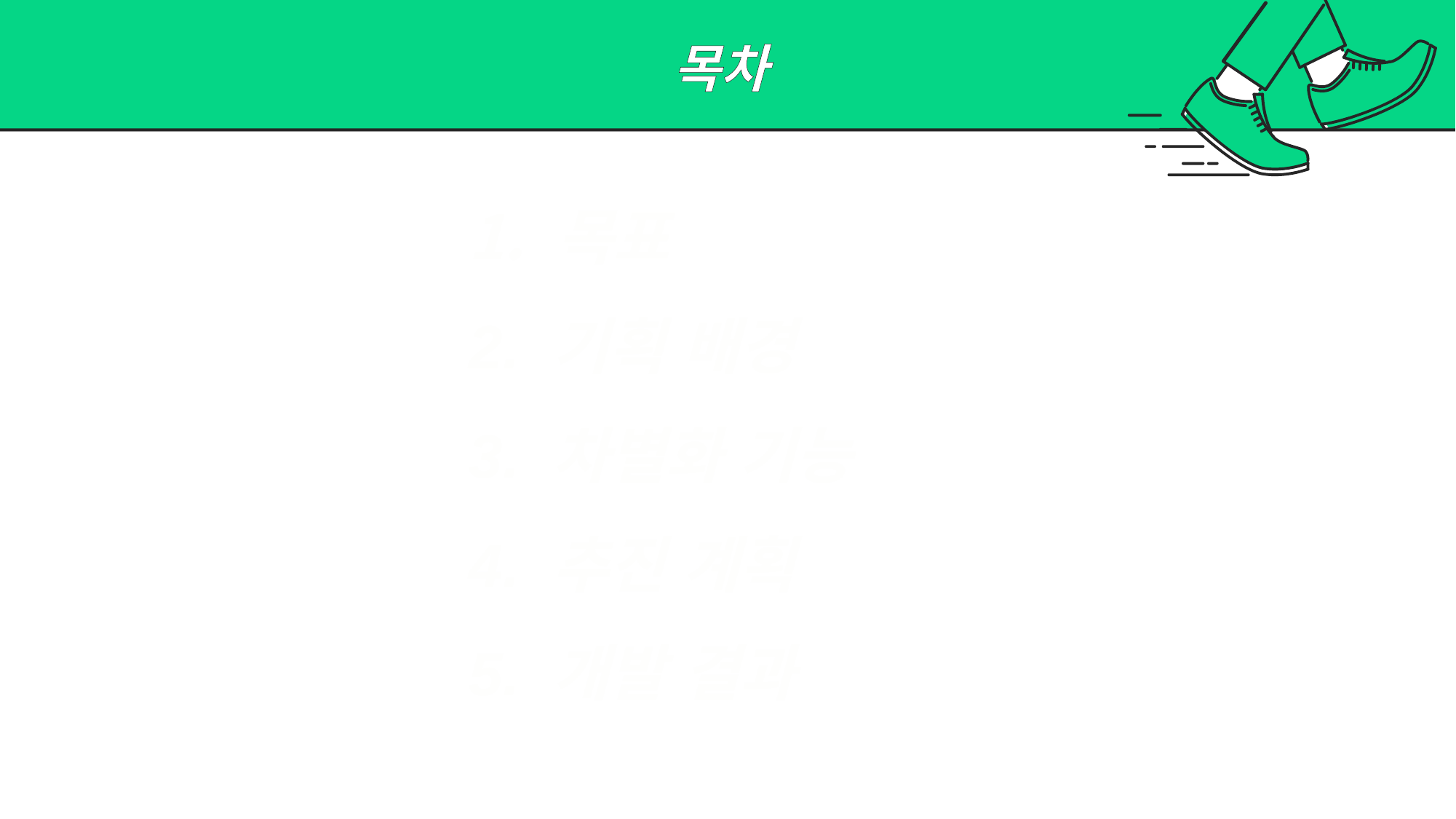

목차
목표
2. 기획 배경
3. 차별화 기능
4. 추진 계획
5. 개발 결과